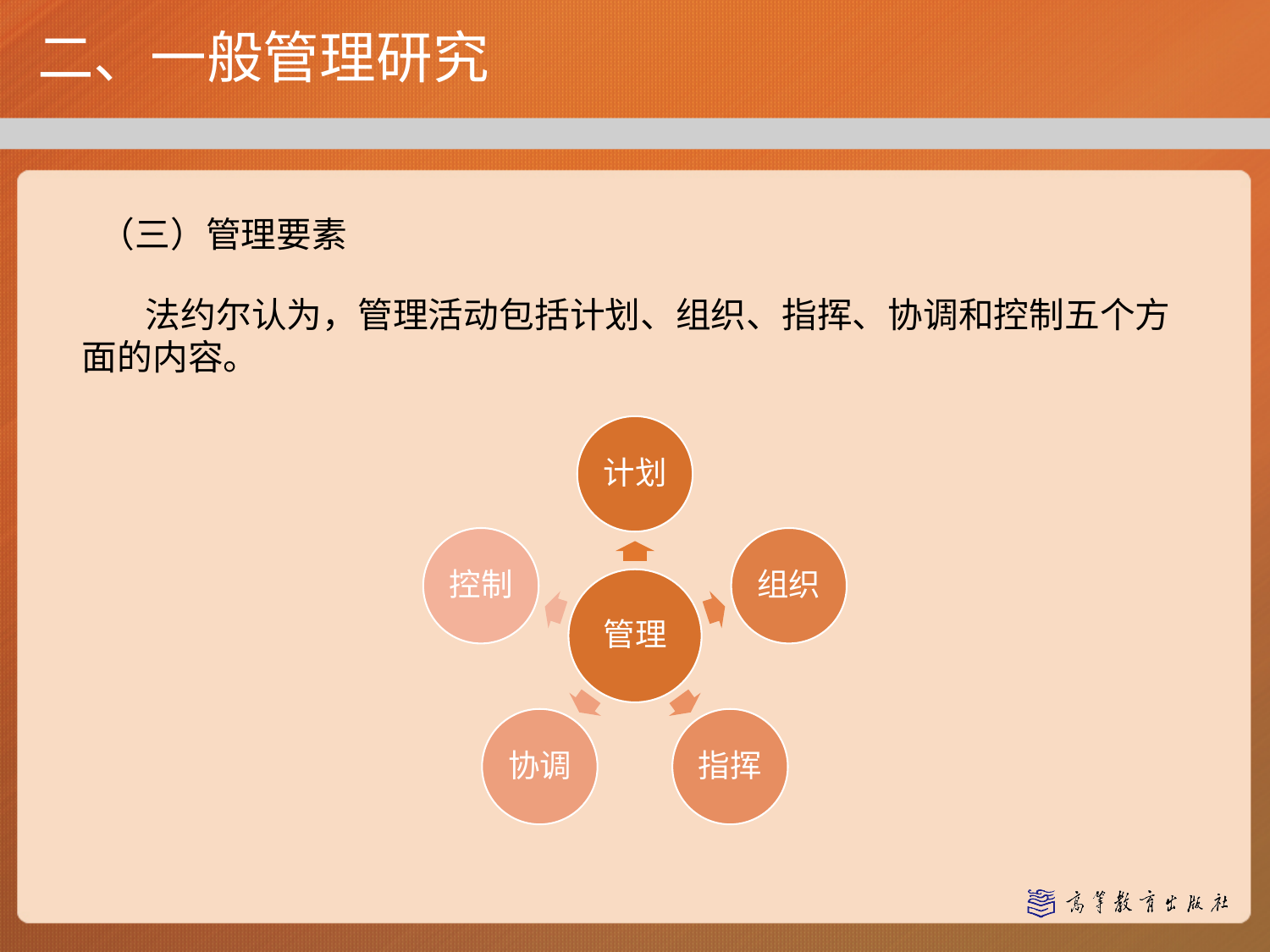

二、一般管理研究
#
（三）管理要素
法约尔认为，管理活动包括计划、组织、指挥、协调和控制五个方面的内容。
管理

计划

组织

指挥

协调

控制